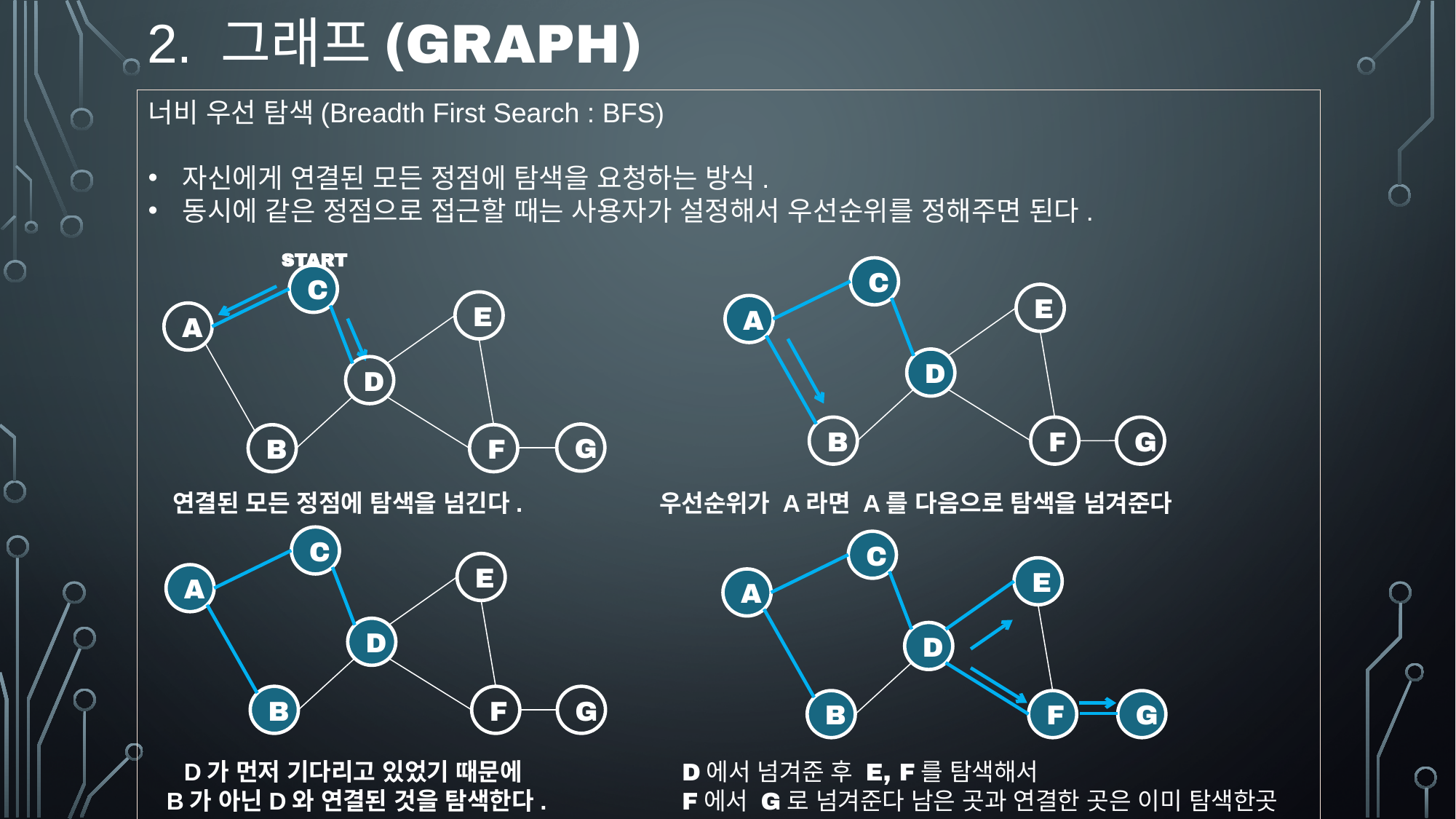

# 2. 그래프(Graph)
너비 우선 탐색(Breadth First Search : BFS)

자신에게 연결된 모든 정점에 탐색을 요청하는 방식.
동시에 같은 정점으로 접근할 때는 사용자가 설정해서 우선순위를 정해주면 된다.

START
C
E
A
D
B
F
G
C
E
A
D
B
F
G
연결된 모든 정점에 탐색을 넘긴다.
우선순위가 A라면 A를 다음으로 탐색을 넘겨준다
C
E
A
D
B
F
G
C
E
A
D
B
F
G
D가 먼저 기다리고 있었기 때문에
B가 아닌D와 연결된 것을 탐색한다.
D에서 넘겨준 후 E, F를 탐색해서
F에서 G로 넘겨준다 남은 곳과 연결한 곳은 이미 탐색한곳